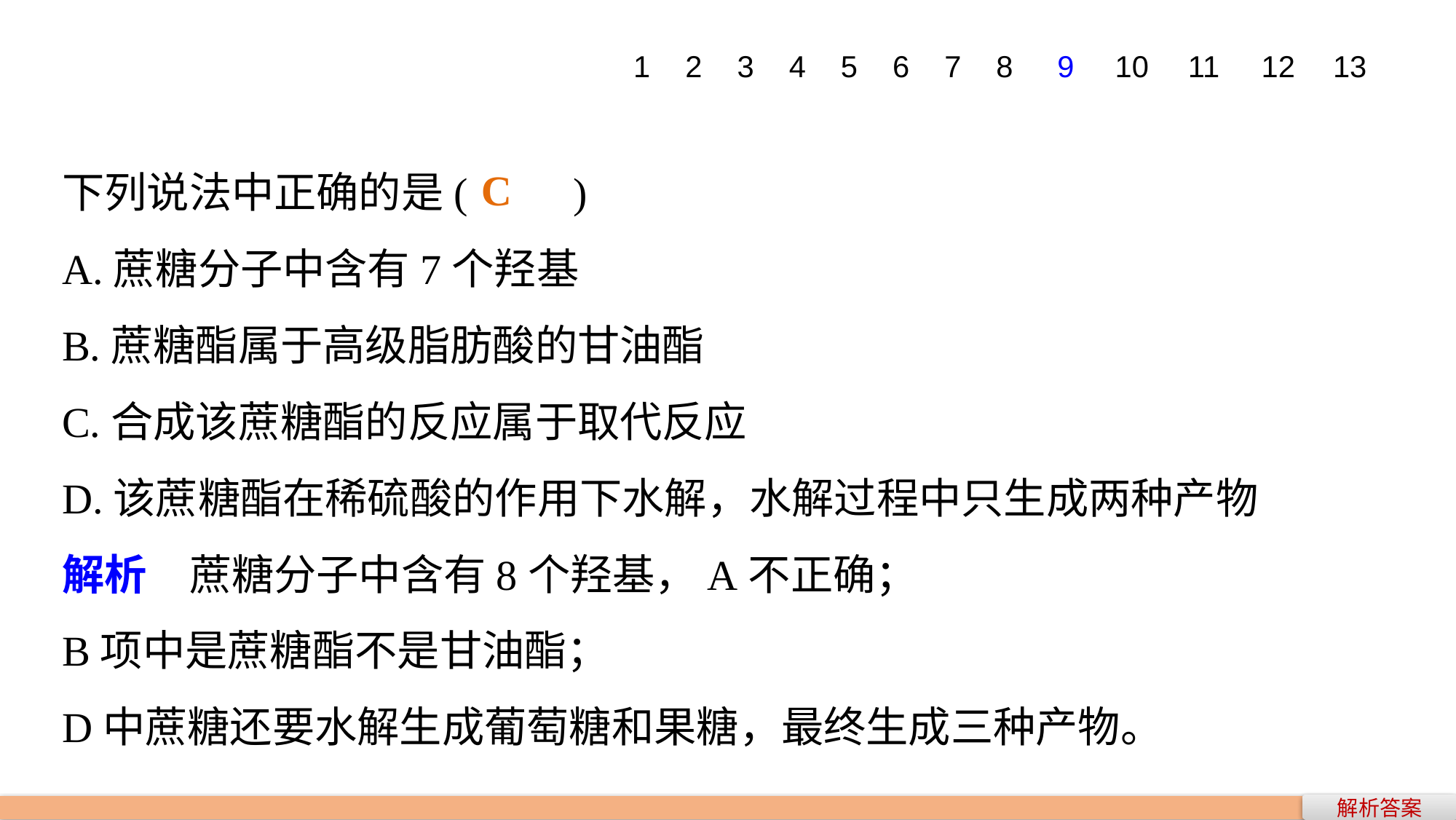

1
2
3
4
5
6
7
8
9
10
11
12
13
下列说法中正确的是(　　)
A.蔗糖分子中含有7个羟基
B.蔗糖酯属于高级脂肪酸的甘油酯
C.合成该蔗糖酯的反应属于取代反应
D.该蔗糖酯在稀硫酸的作用下水解，水解过程中只生成两种产物
解析　蔗糖分子中含有8个羟基，A不正确；
B项中是蔗糖酯不是甘油酯；
D中蔗糖还要水解生成葡萄糖和果糖，最终生成三种产物。
C
解析答案